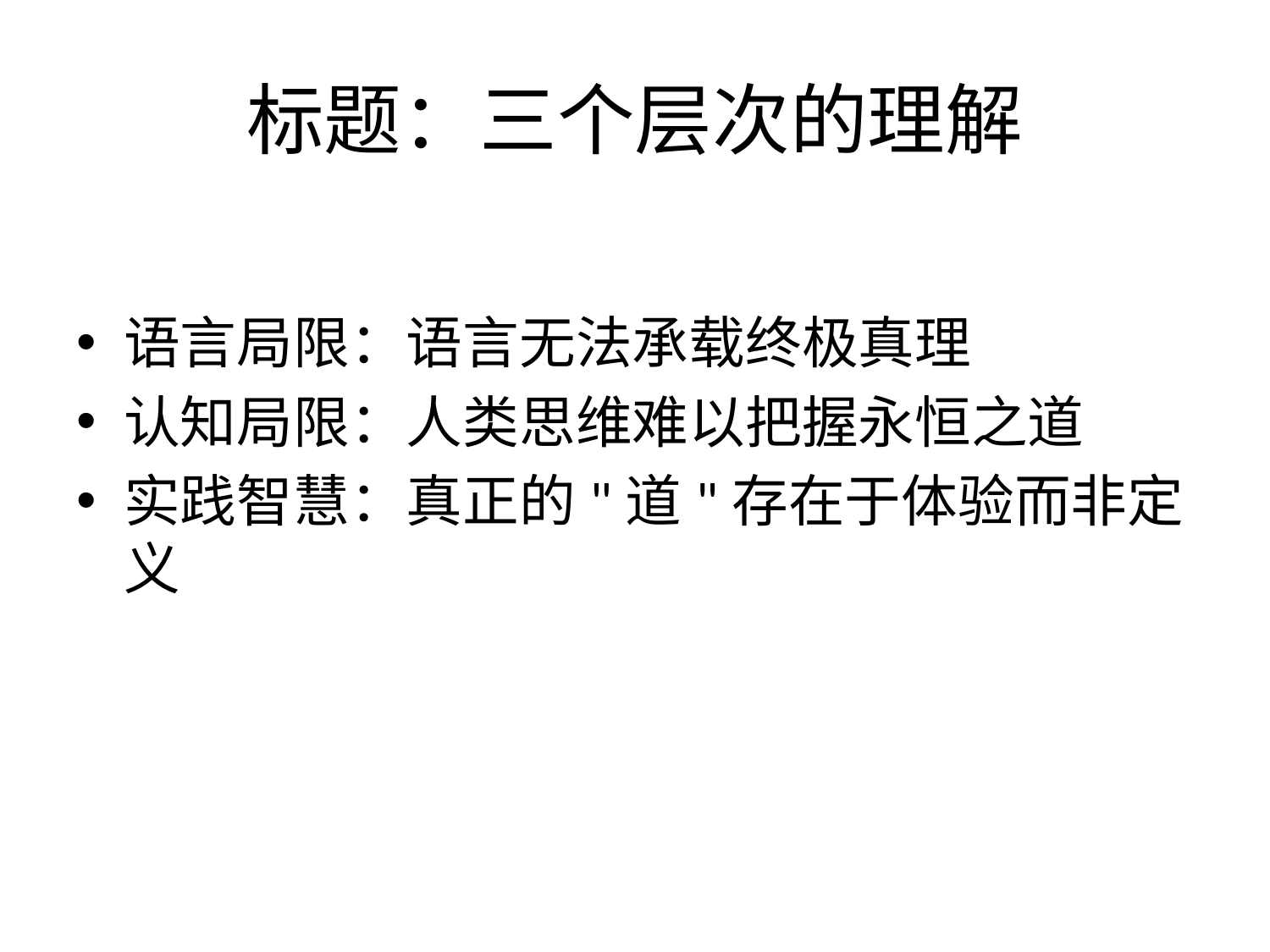

# 标题：三个层次的理解

语言局限：语言无法承载终极真理
认知局限：人类思维难以把握永恒之道
实践智慧：真正的"道"存在于体验而非定义